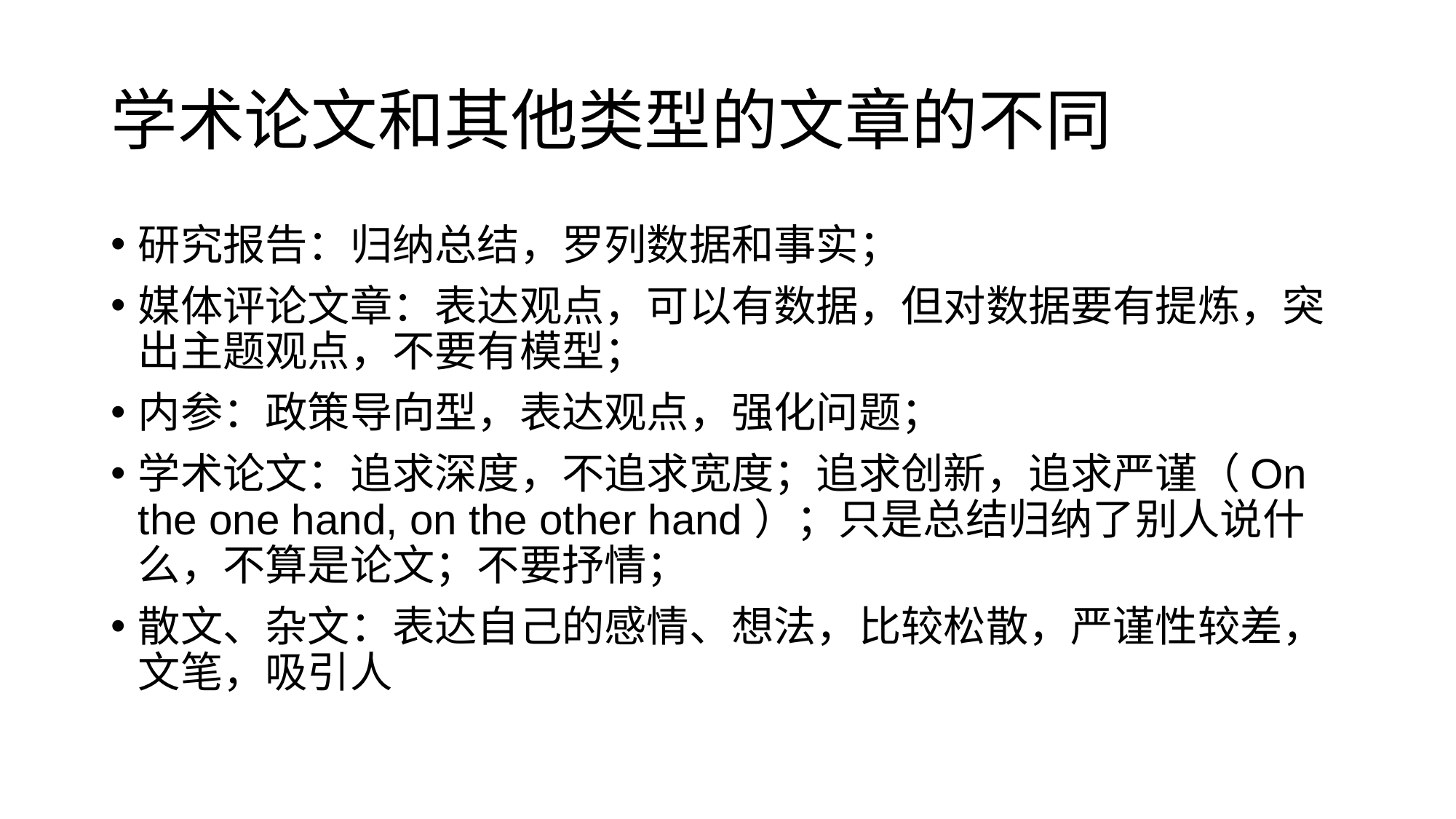

# 学术论文和其他类型的文章的不同
研究报告：归纳总结，罗列数据和事实；
媒体评论文章：表达观点，可以有数据，但对数据要有提炼，突出主题观点，不要有模型；
内参：政策导向型，表达观点，强化问题；
学术论文：追求深度，不追求宽度；追求创新，追求严谨（On the one hand, on the other hand）；只是总结归纳了别人说什么，不算是论文；不要抒情；
散文、杂文：表达自己的感情、想法，比较松散，严谨性较差，文笔，吸引人